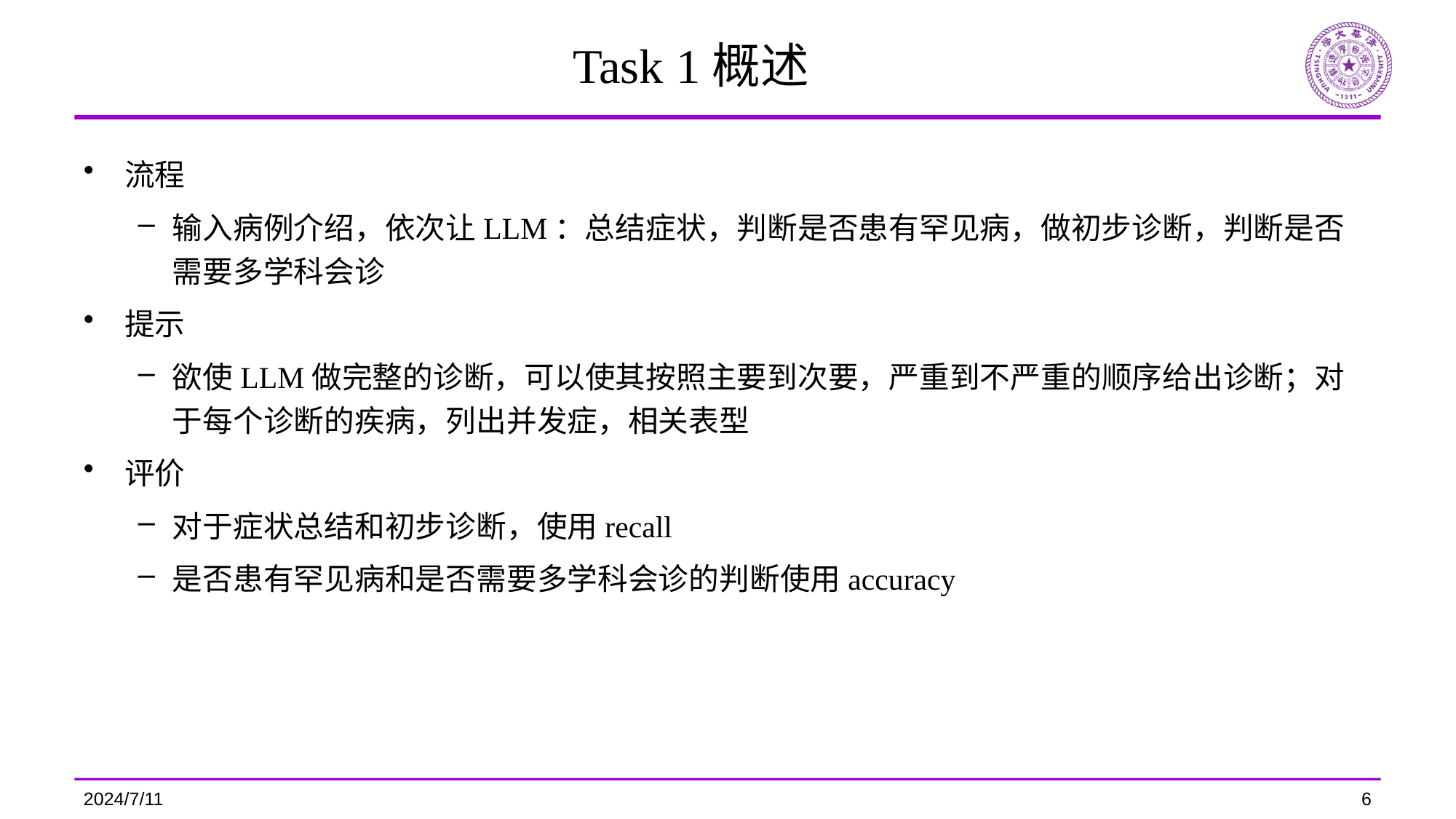

# Task 1概述
流程
输入病例介绍，依次让LLM：总结症状，判断是否患有罕见病，做初步诊断，判断是否需要多学科会诊
提示
欲使LLM做完整的诊断，可以使其按照主要到次要，严重到不严重的顺序给出诊断；对于每个诊断的疾病，列出并发症，相关表型
评价
对于症状总结和初步诊断，使用recall
是否患有罕见病和是否需要多学科会诊的判断使用accuracy

2024/7/11

6